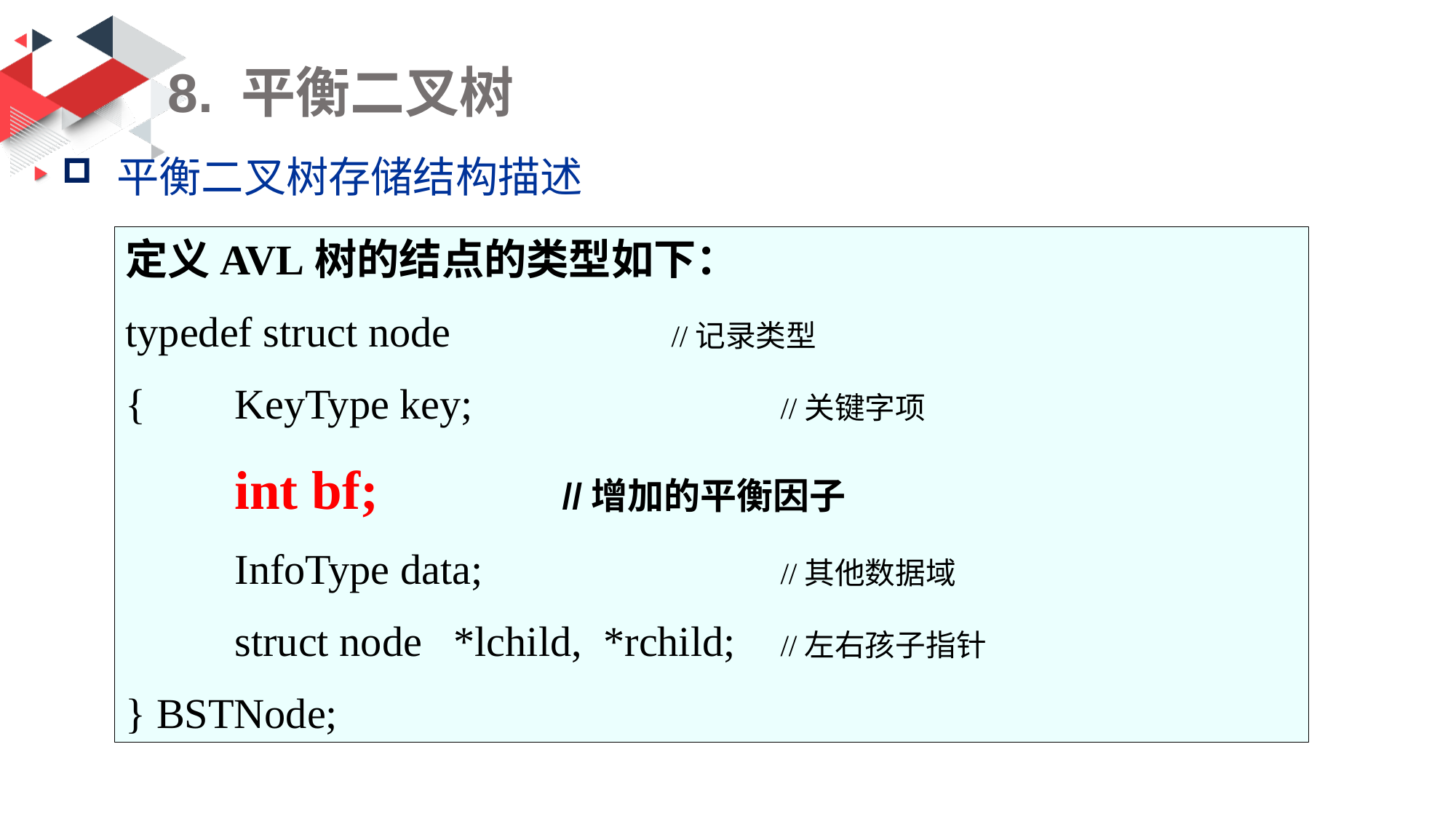

# 8. 平衡二叉树
平衡二叉树存储结构描述
定义AVL树的结点的类型如下：
typedef struct node               	//记录类型
{	KeyType key;            		//关键字项
    	int bf;		//增加的平衡因子
    	InfoType data;          		//其他数据域
    	struct node   *lchild,  *rchild;	//左右孩子指针
} BSTNode;